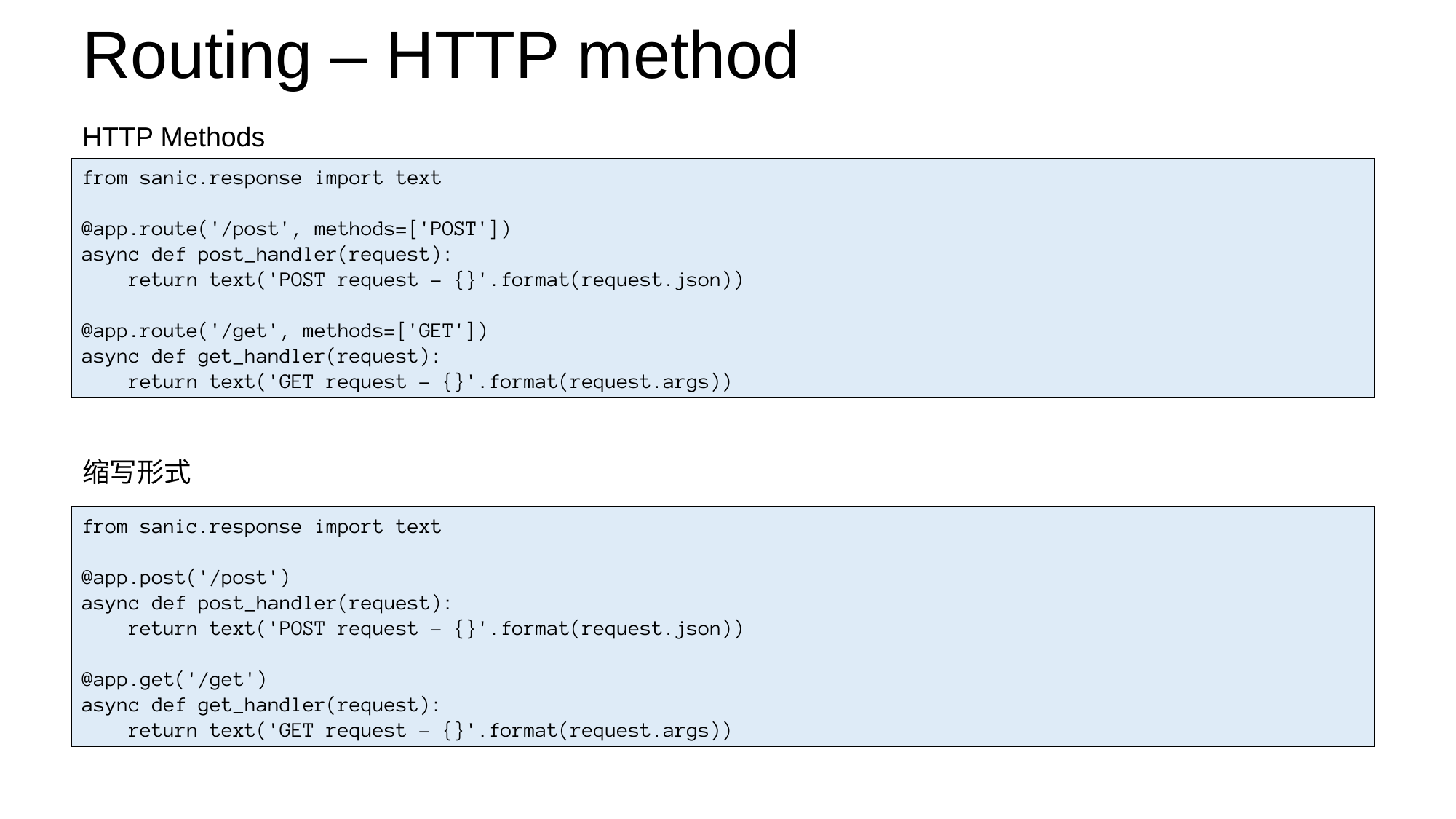

# Routing – HTTP method
HTTP Methods
from sanic.response import text

@app.route('/post', methods=['POST'])
async def post_handler(request):
    return text('POST request - {}'.format(request.json))

@app.route('/get', methods=['GET'])
async def get_handler(request):
    return text('GET request - {}'.format(request.args))
缩写形式
from sanic.response import text

@app.post('/post')
async def post_handler(request):
    return text('POST request - {}'.format(request.json))

@app.get('/get')
async def get_handler(request):
    return text('GET request - {}'.format(request.args))